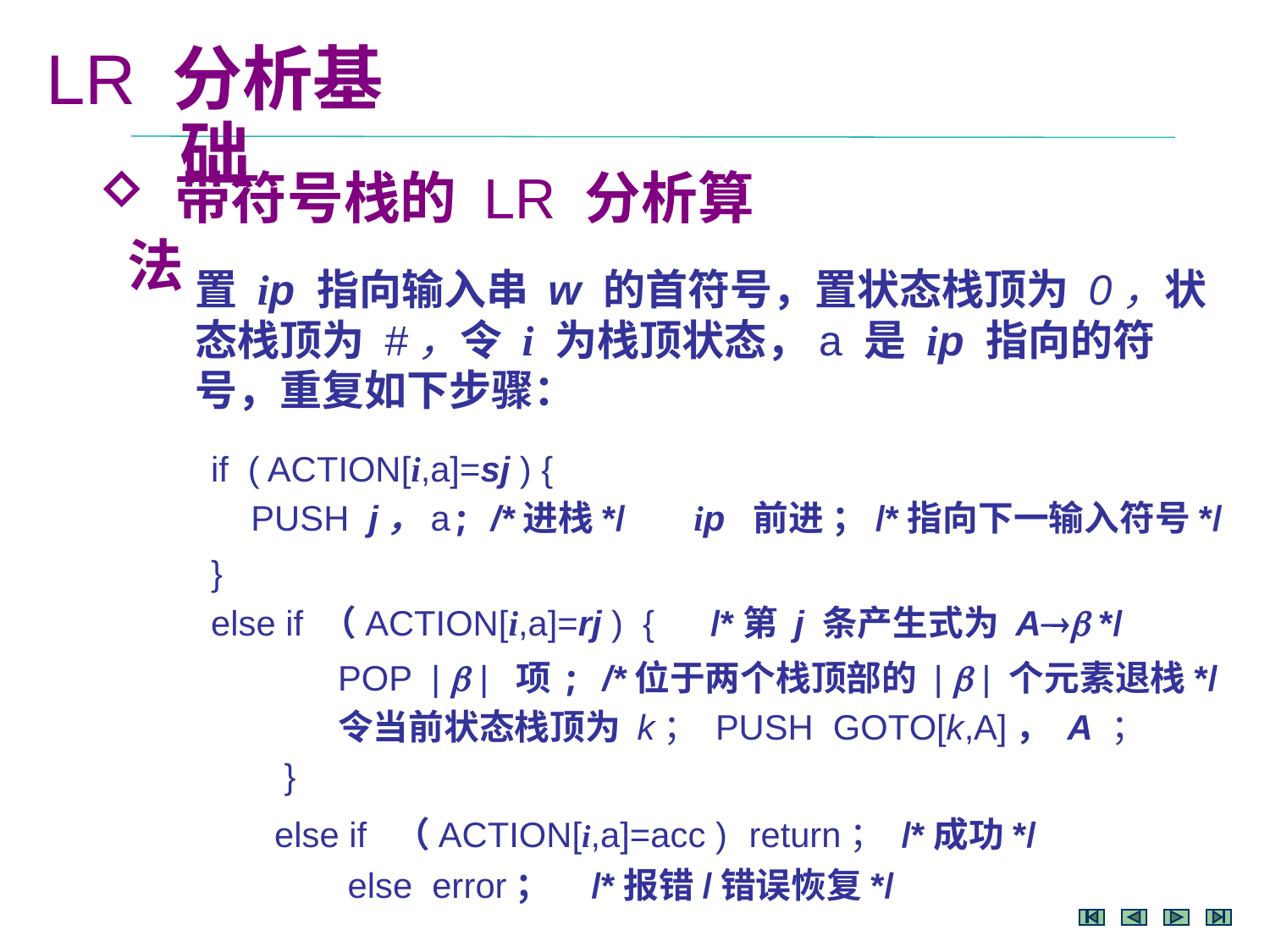

LR 分析基础
 带符号栈的 LR 分析算法
置 ip 指向输入串 w 的首符号，置状态栈顶为 0，状态栈顶为 #，令 i 为栈顶状态，a 是 ip 指向的符号，重复如下步骤：

if  ( ACTION[i,a]=sj ) {
       PUSH  j，a;  /*进栈*/       ip  前进 ；/*指向下一输入符号*/
}
else if （ACTION[i,a]=rj )  {       /*第 j 条产生式为 A→β */
POP  | β |  项; /*位于两个栈顶部的 | β | 个元素退栈*/
令当前状态栈顶为 k； PUSH  GOTO[k,A]， A ；
 }
else if  （ACTION[i,a]=acc )  return； /*成功*/
 else  error；    /*报错/错误恢复*/